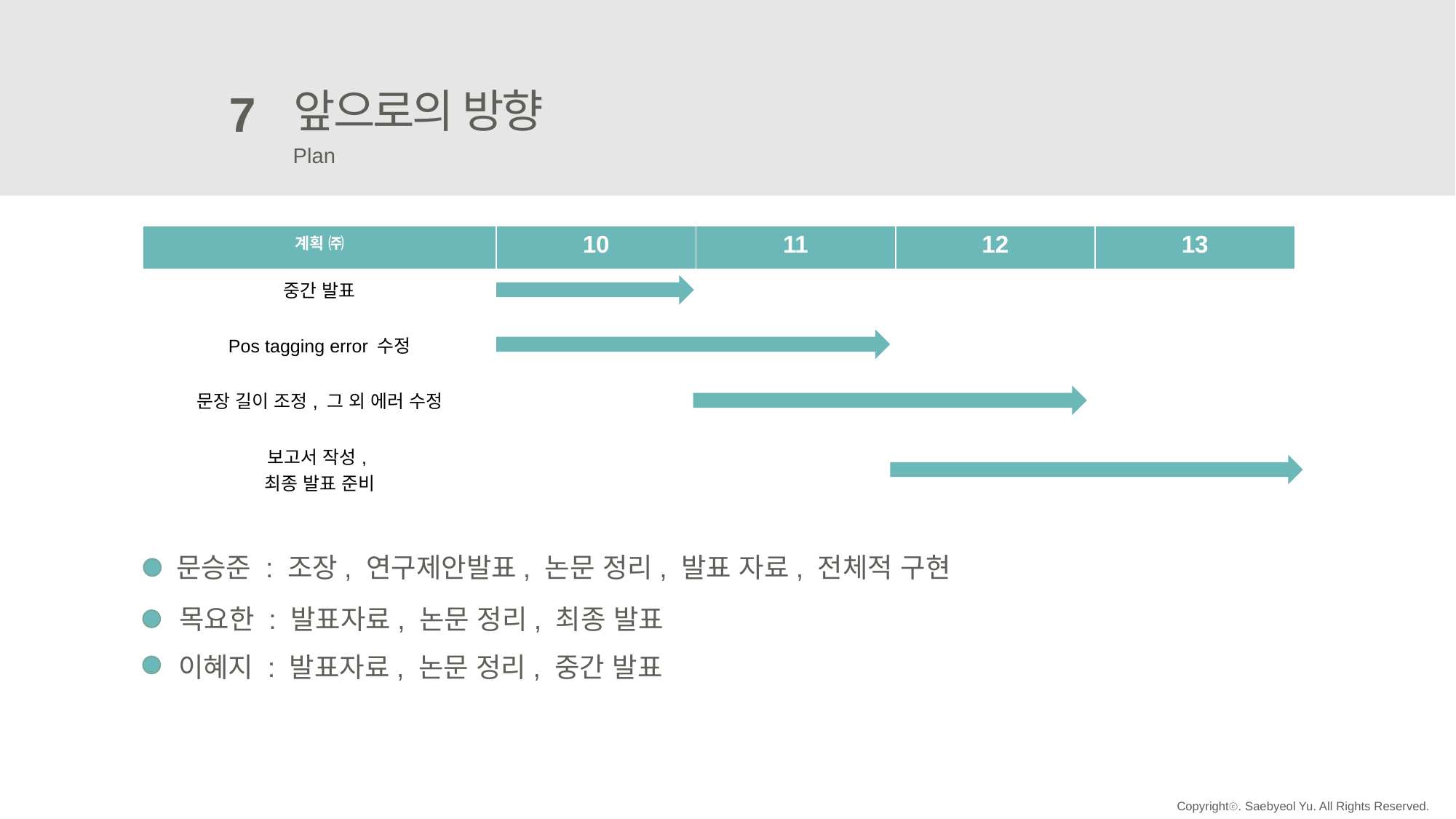

앞으로의 방향
7
Plan
| 계획 ㈜ | 10 | 11 | 12 | 13 |
| --- | --- | --- | --- | --- |
| 중간 발표 |  |  |  |  |
| Pos tagging error 수정 |  |  |  |  |
| 문장 길이 조정, 그 외 에러 수정 |  |  |  |  |
| 보고서 작성, 최종 발표 준비 |  |  |  |  |

문승준 : 조장, 연구제안발표, 논문 정리, 발표 자료, 전체적 구현

목요한 : 발표자료, 논문 정리, 최종 발표

이혜지 : 발표자료, 논문 정리, 중간 발표